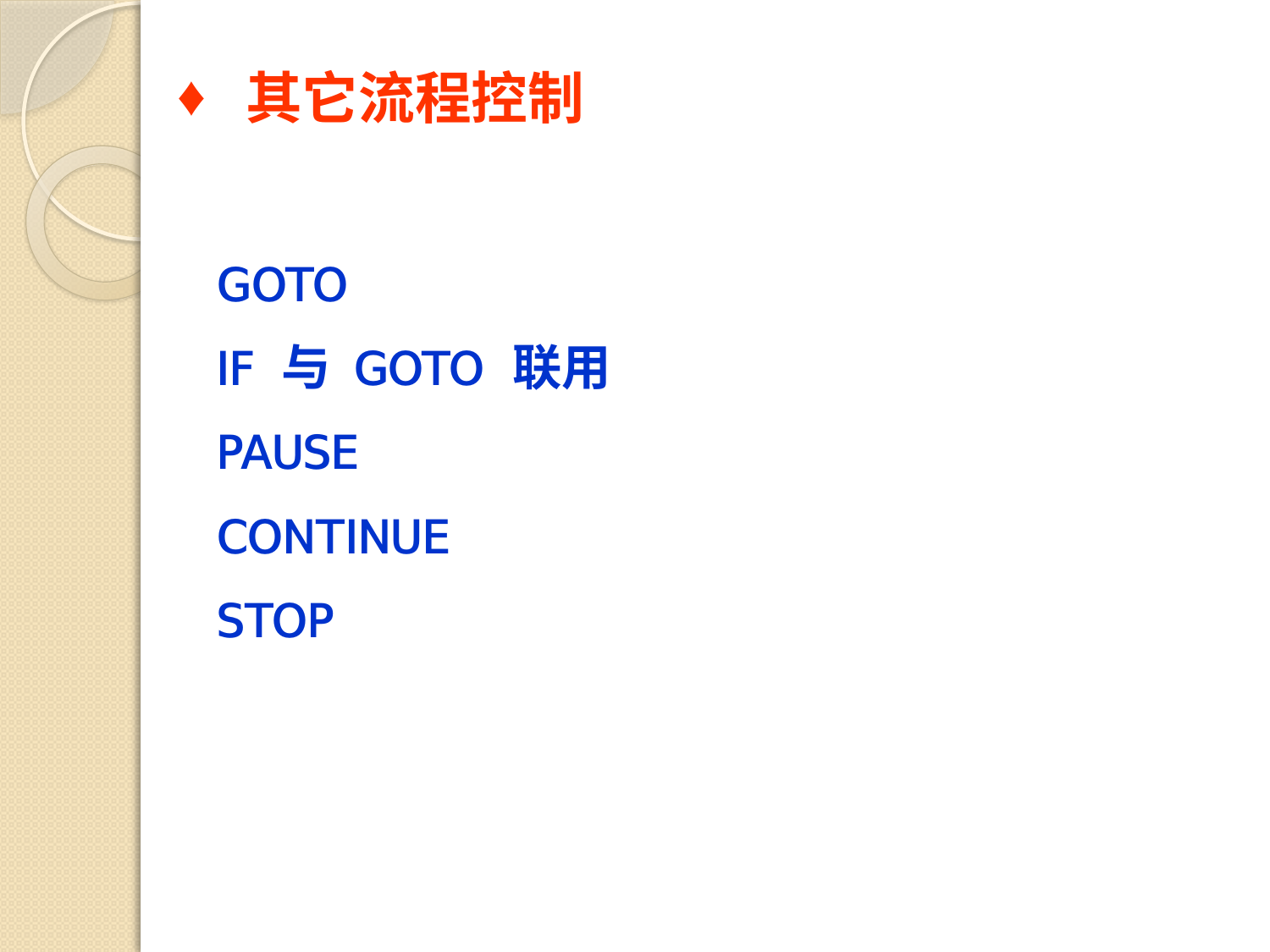

其它流程控制
GOTO
IF 与 GOTO 联用
PAUSE
CONTINUE
STOP